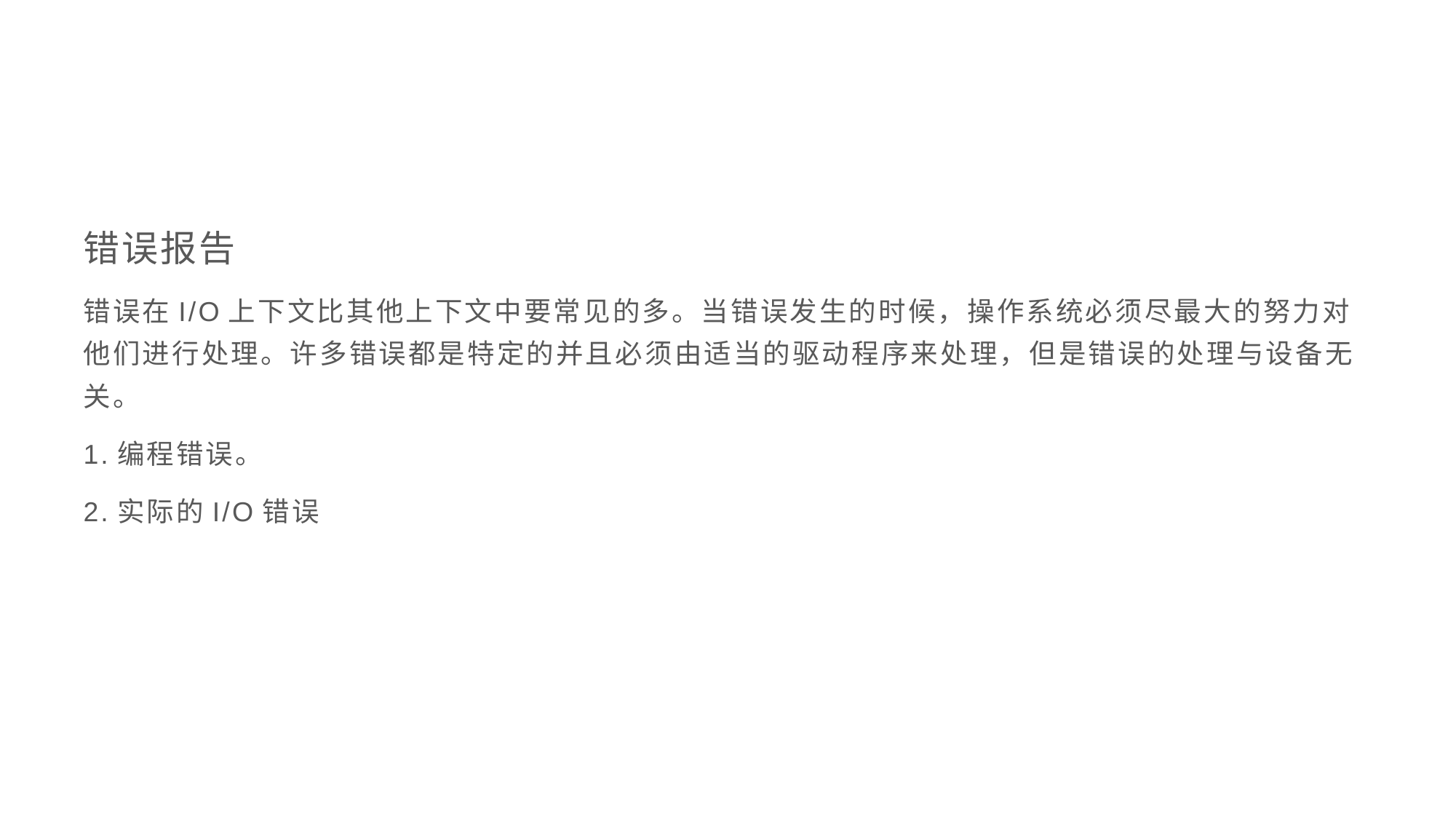

错误报告
错误在I/O上下文比其他上下文中要常见的多。当错误发生的时候，操作系统必须尽最大的努力对他们进行处理。许多错误都是特定的并且必须由适当的驱动程序来处理，但是错误的处理与设备无关。
1.编程错误。
2.实际的I/O错误